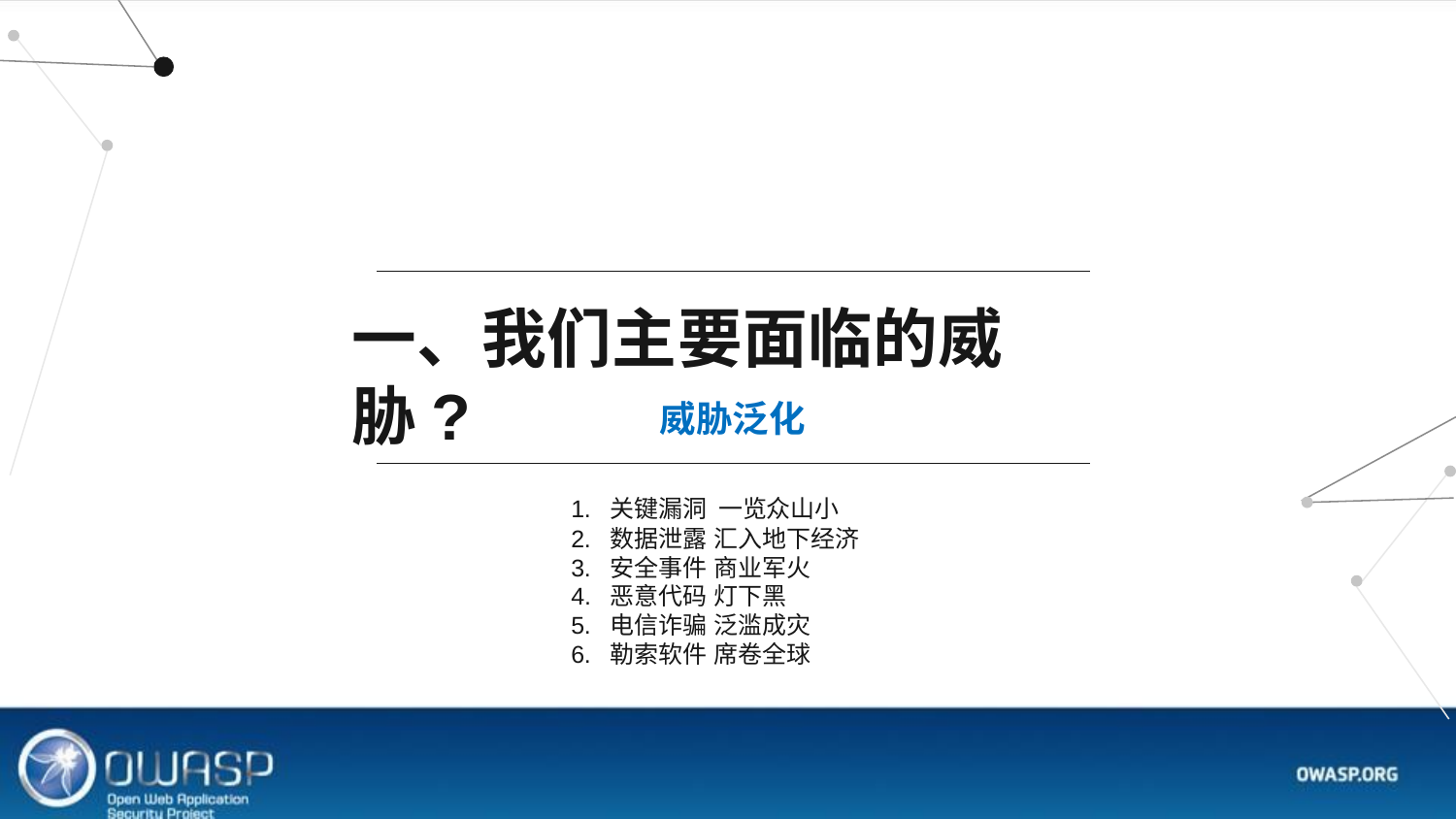

# 一、我们主要面临的威胁?
威胁泛化

1.  关键漏洞  一览众山小
2.  数据泄露 汇入地下经济
3.  安全事件 商业军火
4.  恶意代码 灯下黑
5.  电信诈骗 泛滥成灾
6.  勒索软件 席卷全球